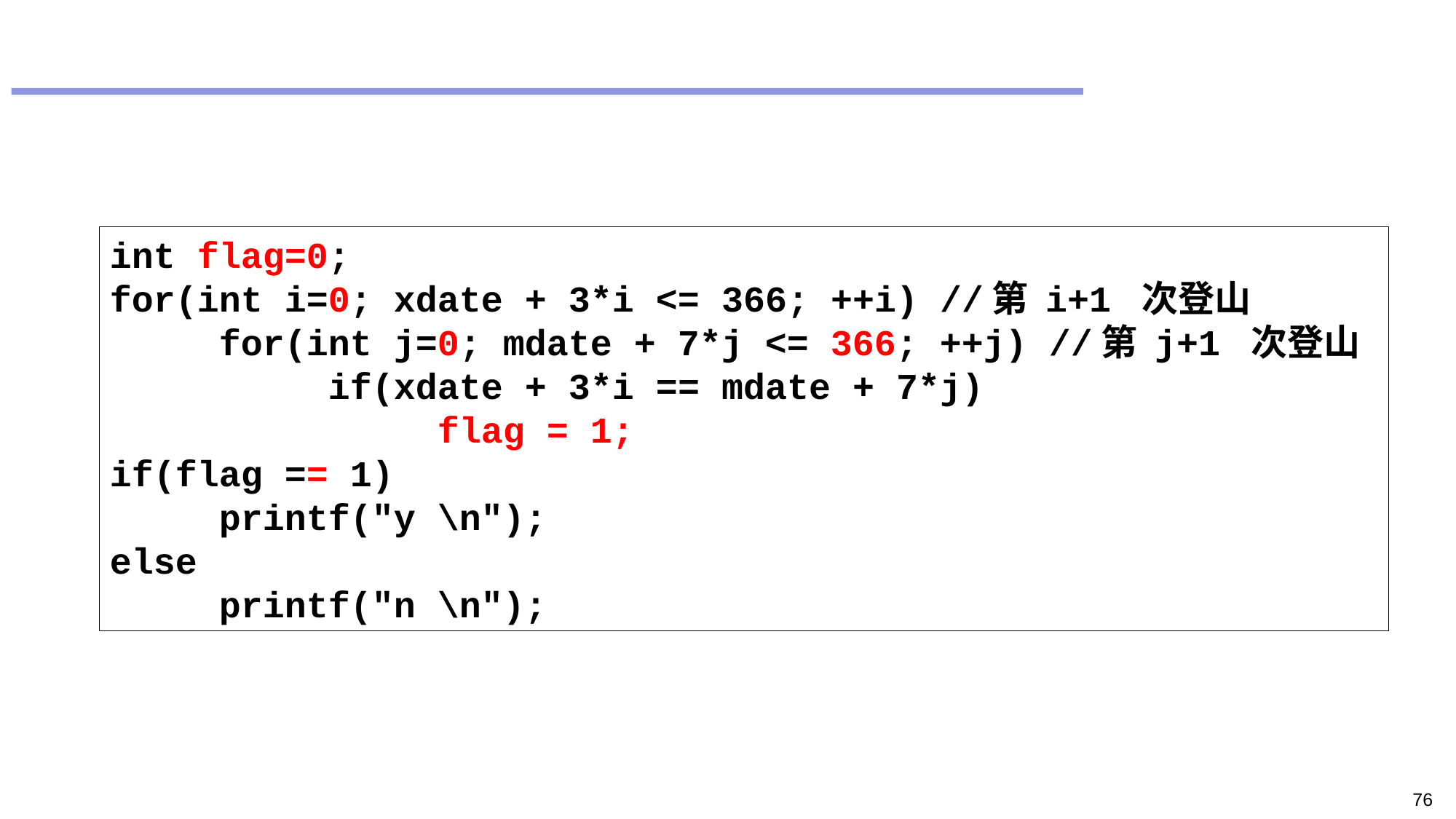

#

int flag=0;
for(int i=0; xdate + 3*i <= 366; ++i) //第 i+1 次登山
 	for(int j=0; mdate + 7*j <= 366; ++j) //第 j+1 次登山
 		if(xdate + 3*i == mdate + 7*j)
			flag = 1;
if(flag == 1)
	printf("y \n");
else
	printf("n \n");
76